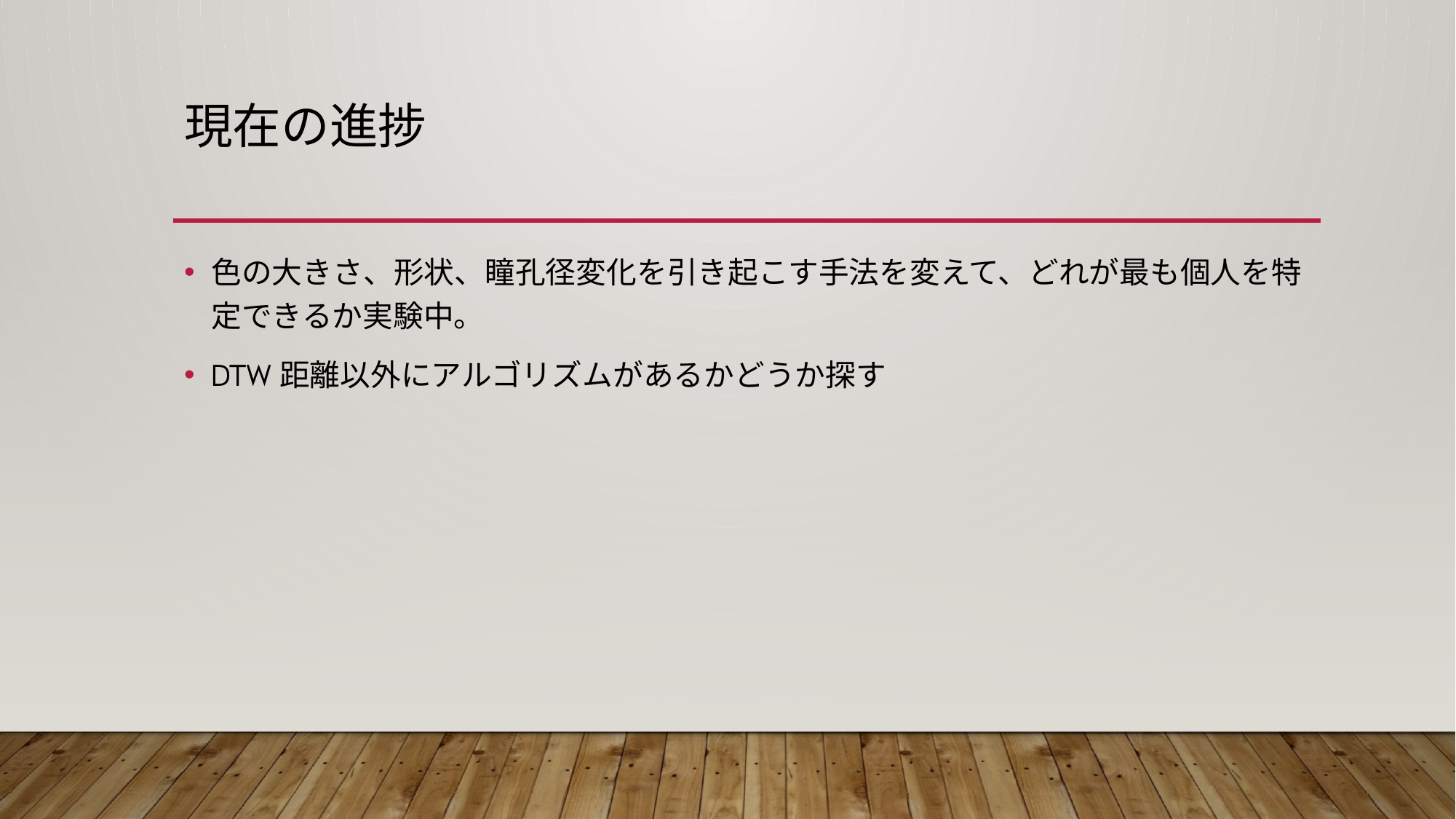

# 現在の進捗
色の大きさ、形状、瞳孔径変化を引き起こす手法を変えて、どれが最も個人を特定できるか実験中。
DTW距離以外にアルゴリズムがあるかどうか探す